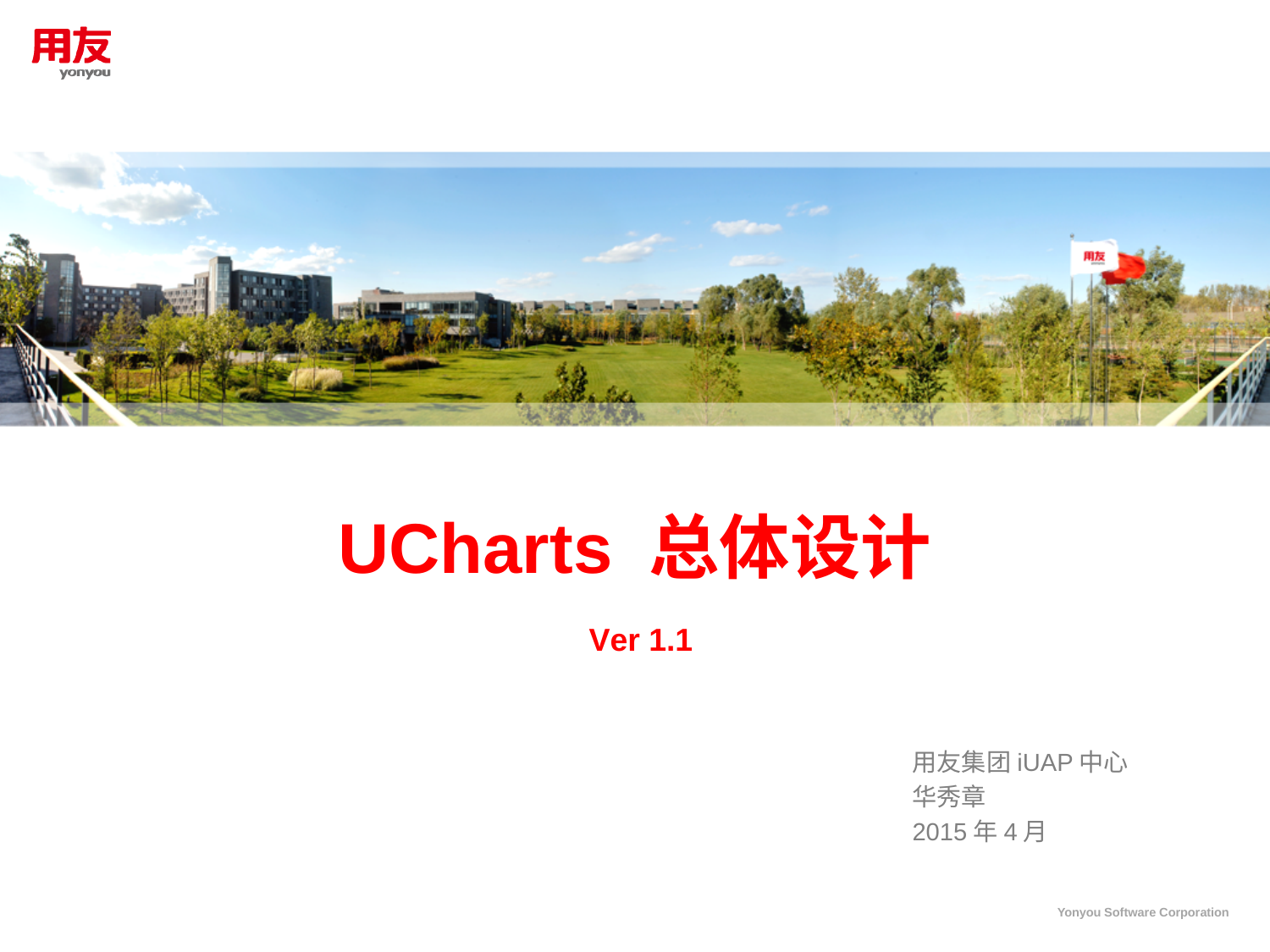

# UCharts 总体设计
Ver 1.1
用友集团iUAP中心
华秀章
2015年4月